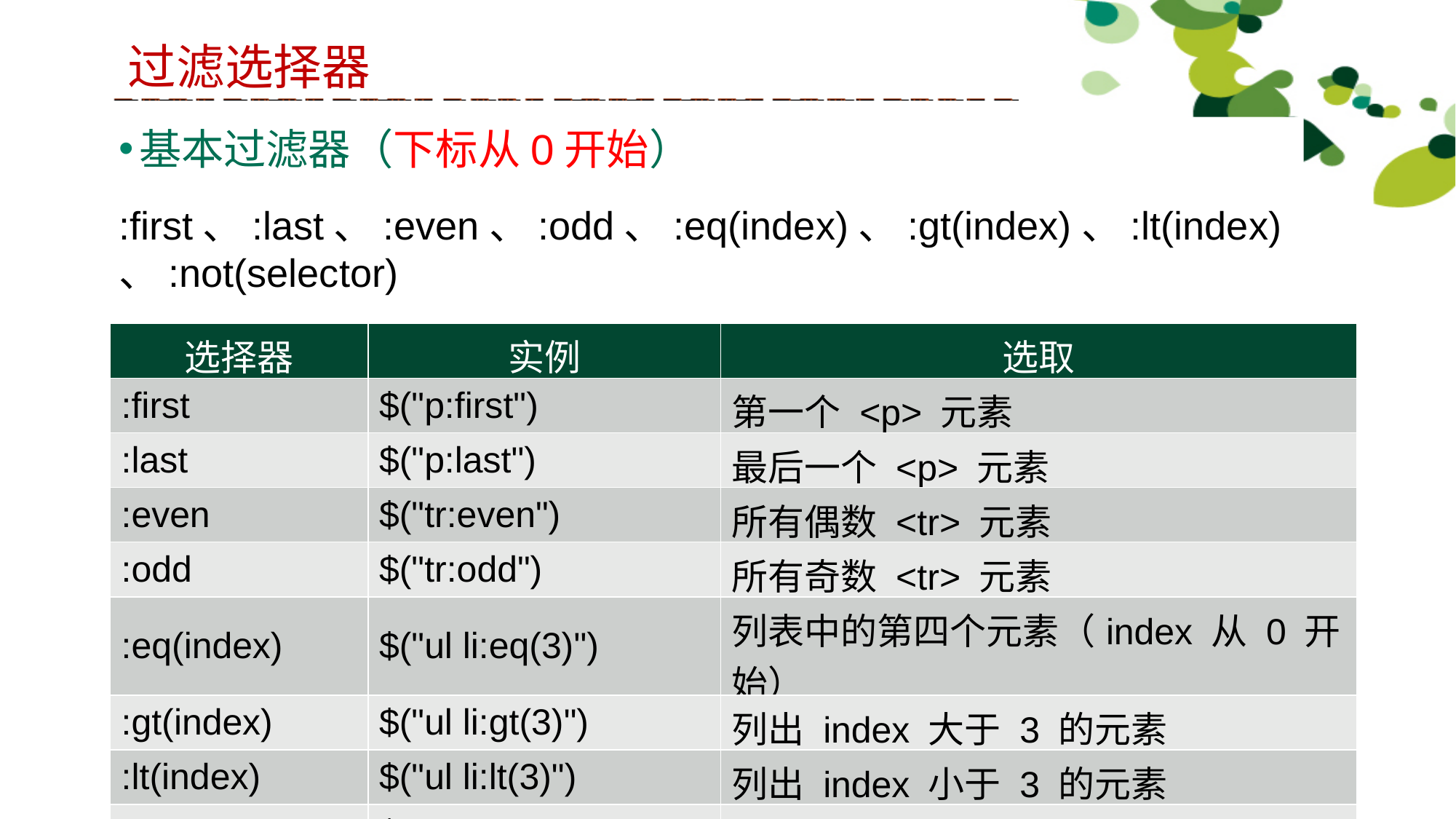

过滤选择器
基本过滤器（下标从0开始）
:first、:last、:even、:odd、:eq(index)、:gt(index)、:lt(index) 、:not(selector)

| 选择器 | 实例 | 选取 |
| --- | --- | --- |
| :first | $("p:first") | 第一个 <p> 元素 |
| :last | $("p:last") | 最后一个 <p> 元素 |
| :even | $("tr:even") | 所有偶数 <tr> 元素 |
| :odd | $("tr:odd") | 所有奇数 <tr> 元素 |
| :eq(index) | $("ul li:eq(3)") | 列表中的第四个元素（index 从 0 开始） |
| :gt(index) | $("ul li:gt(3)") | 列出 index 大于 3 的元素 |
| :lt(index) | $("ul li:lt(3)") | 列出 index 小于 3 的元素 |
| :not(selector) | $("input:not(:empty)") | 所有不为空的 input 元素 |